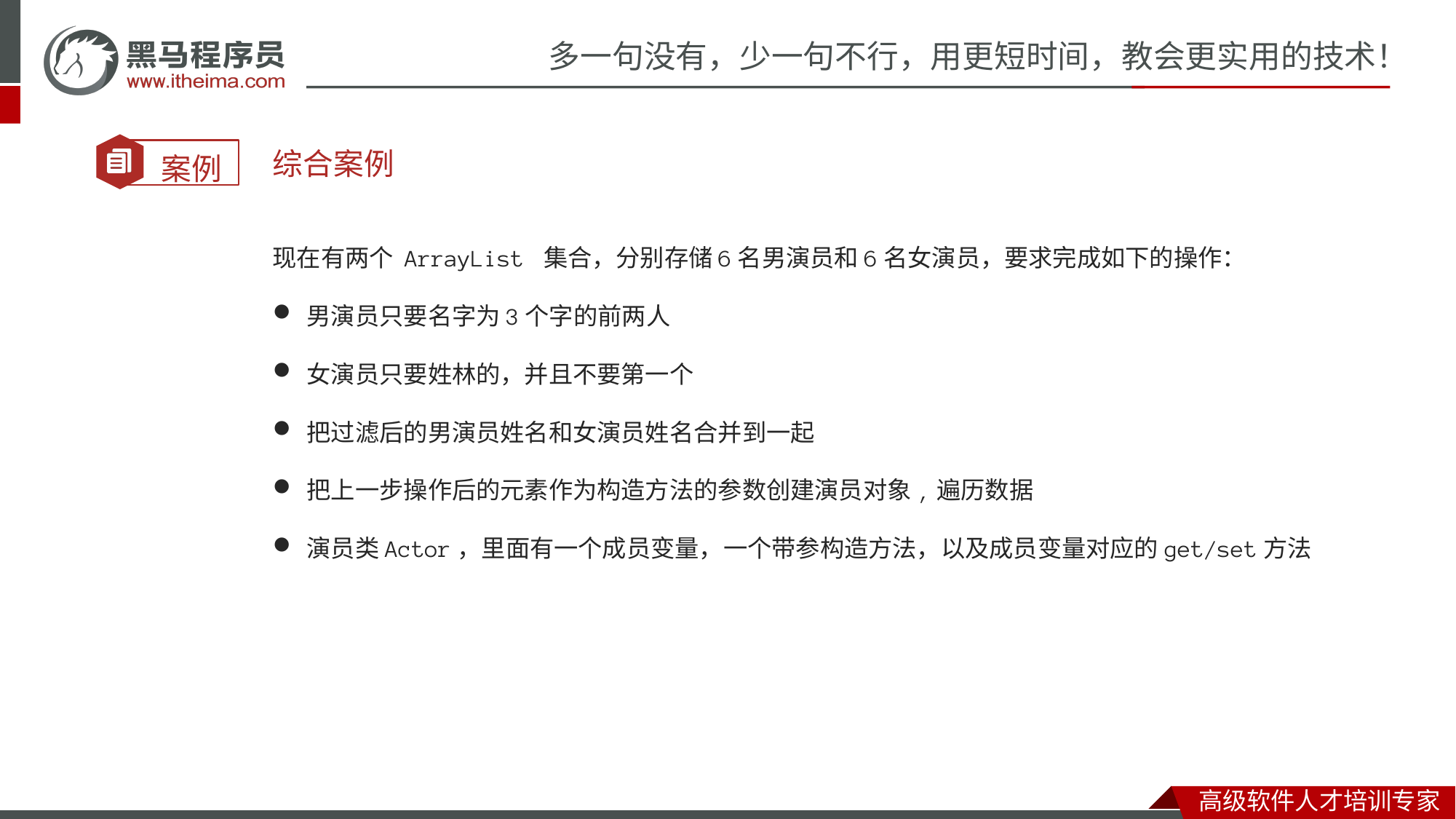

综合案例
现在有两个 ArrayList 集合，分别存储6名男演员和6名女演员，要求完成如下的操作：
男演员只要名字为3个字的前两人
女演员只要姓林的，并且不要第一个
把过滤后的男演员姓名和女演员姓名合并到一起
把上一步操作后的元素作为构造方法的参数创建演员对象,遍历数据
演员类Actor，里面有一个成员变量，一个带参构造方法，以及成员变量对应的get/set方法